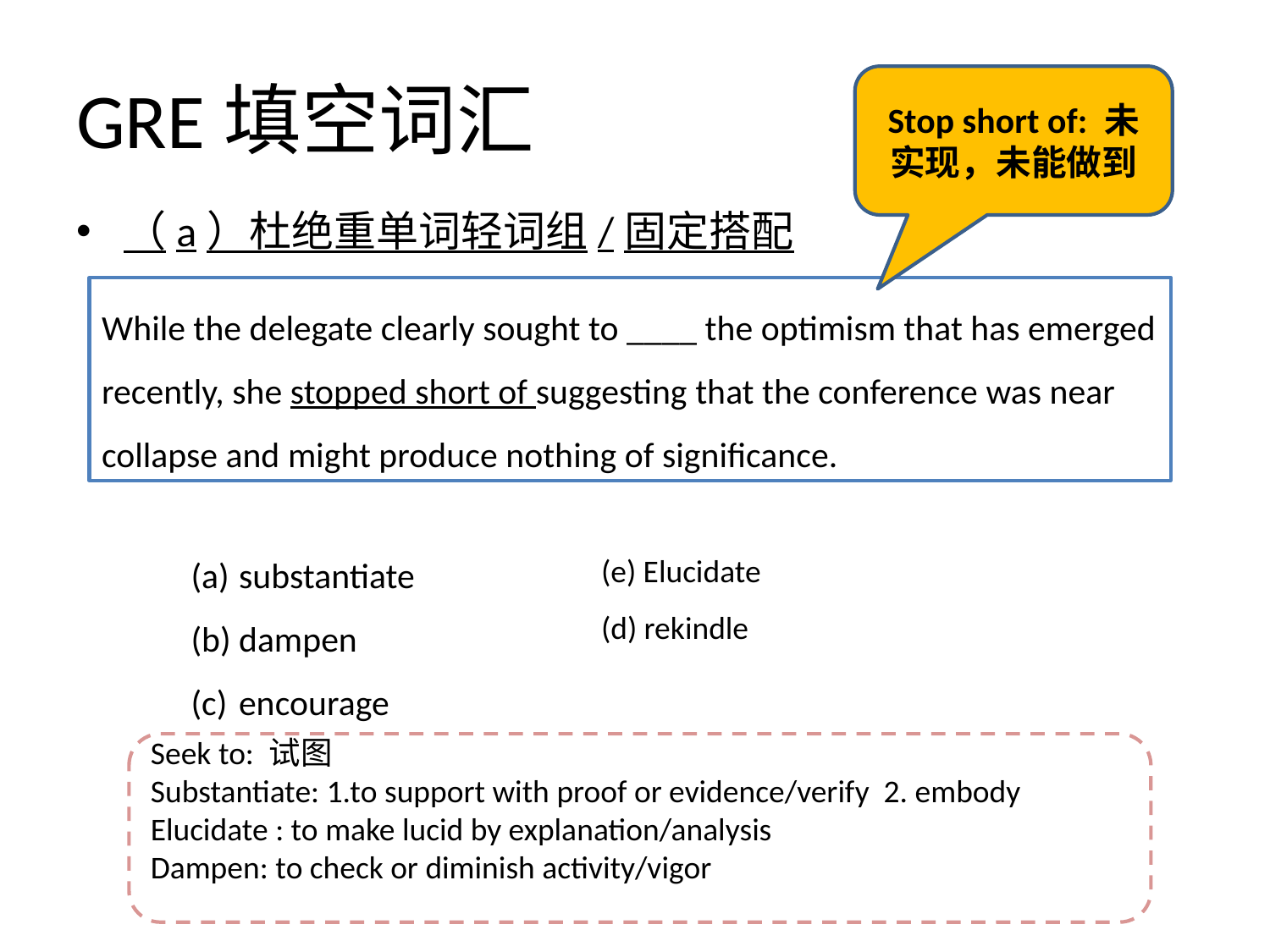

# GRE填空词汇
Stop short of: 未实现，未能做到
（a）杜绝重单词轻词组/固定搭配

While the delegate clearly sought to ____ the optimism that has emerged recently, she stopped short of suggesting that the conference was near collapse and might produce nothing of significance.
substantiate
dampen
encourage
(e) Elucidate
(d) rekindle

Seek to: 试图
Substantiate: 1.to support with proof or evidence/verify  2. embody
Elucidate : to make lucid by explanation/analysis
Dampen: to check or diminish activity/vigor